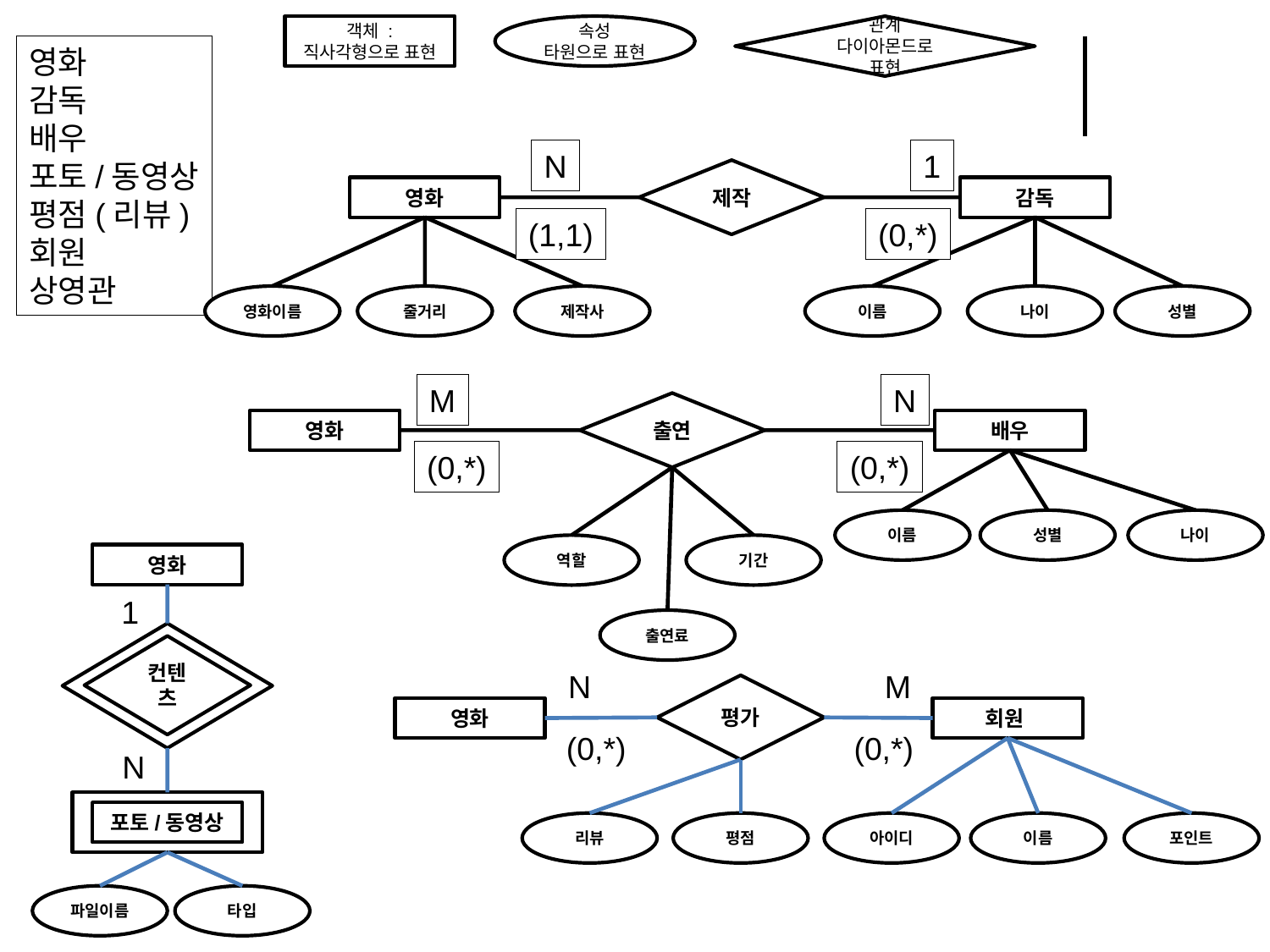

객체 : 직사각형으로 표현
속성
타원으로 표현
관계
다이아몬드로 표현
영화
감독
배우
포토/동영상
평점(리뷰)
회원
상영관
N
1
제작
영화
감독
(1,1)
(0,*)
영화이름
줄거리
제작사
이름
나이
성별
M
N
출연
영화
배우
(0,*)
(0,*)
이름
성별
나이
역할
기간
영화
1
출연료

컨텐츠
N
M
평가
영화
회원
(0,*)
(0,*)
N

포토/동영상
리뷰
평점
아이디
이름
포인트
파일이름
타입